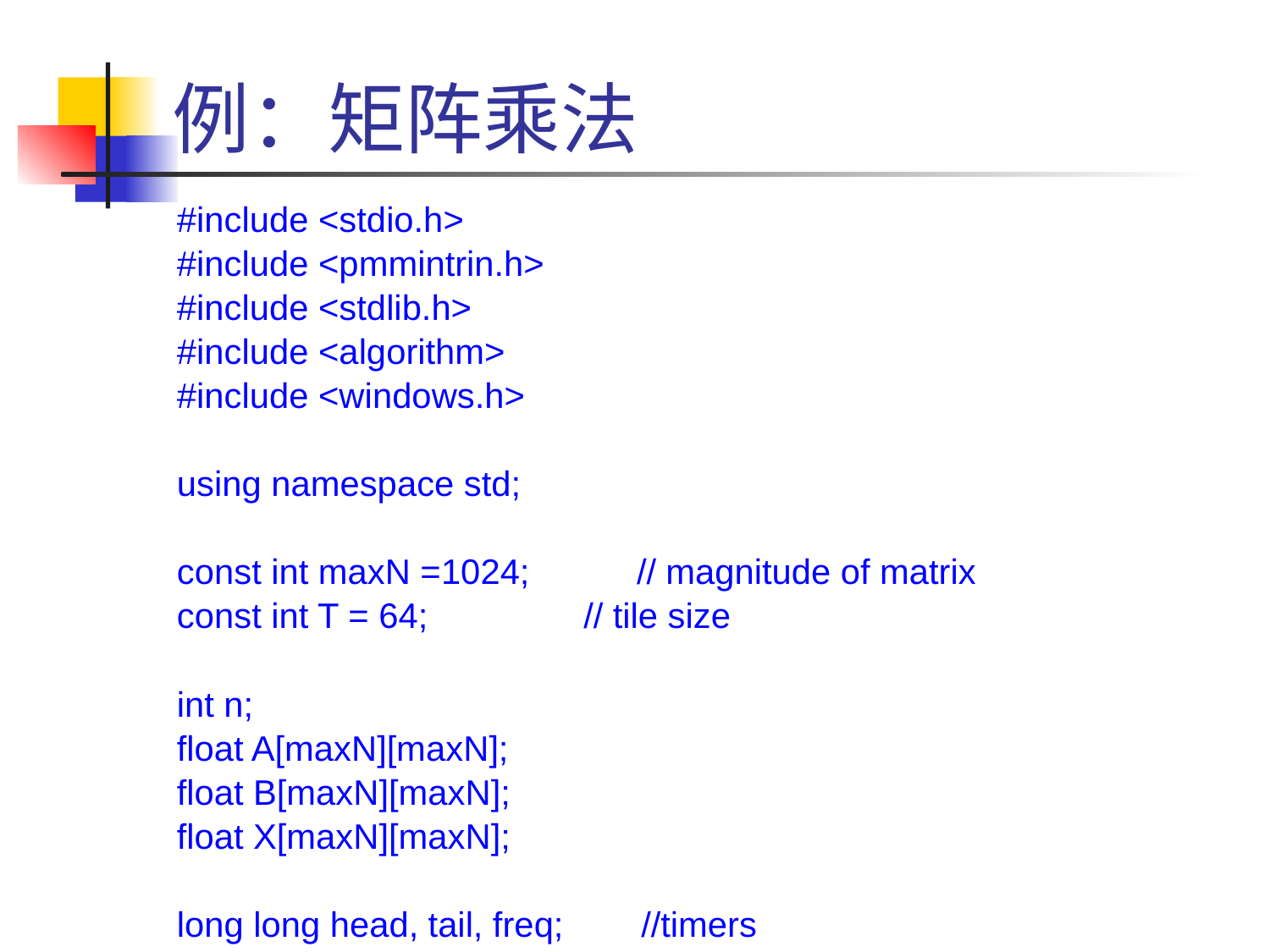

# 例：矩阵乘法
#include <stdio.h>
#include <pmmintrin.h>
#include <stdlib.h>
#include <algorithm>
#include <windows.h>

using namespace std;

const int maxN =1024;           // magnitude of matrix
const int T = 64;                // tile size

int n;
float A[maxN][maxN];
float B[maxN][maxN];
float X[maxN][maxN];

long long head, tail, freq;        //timers